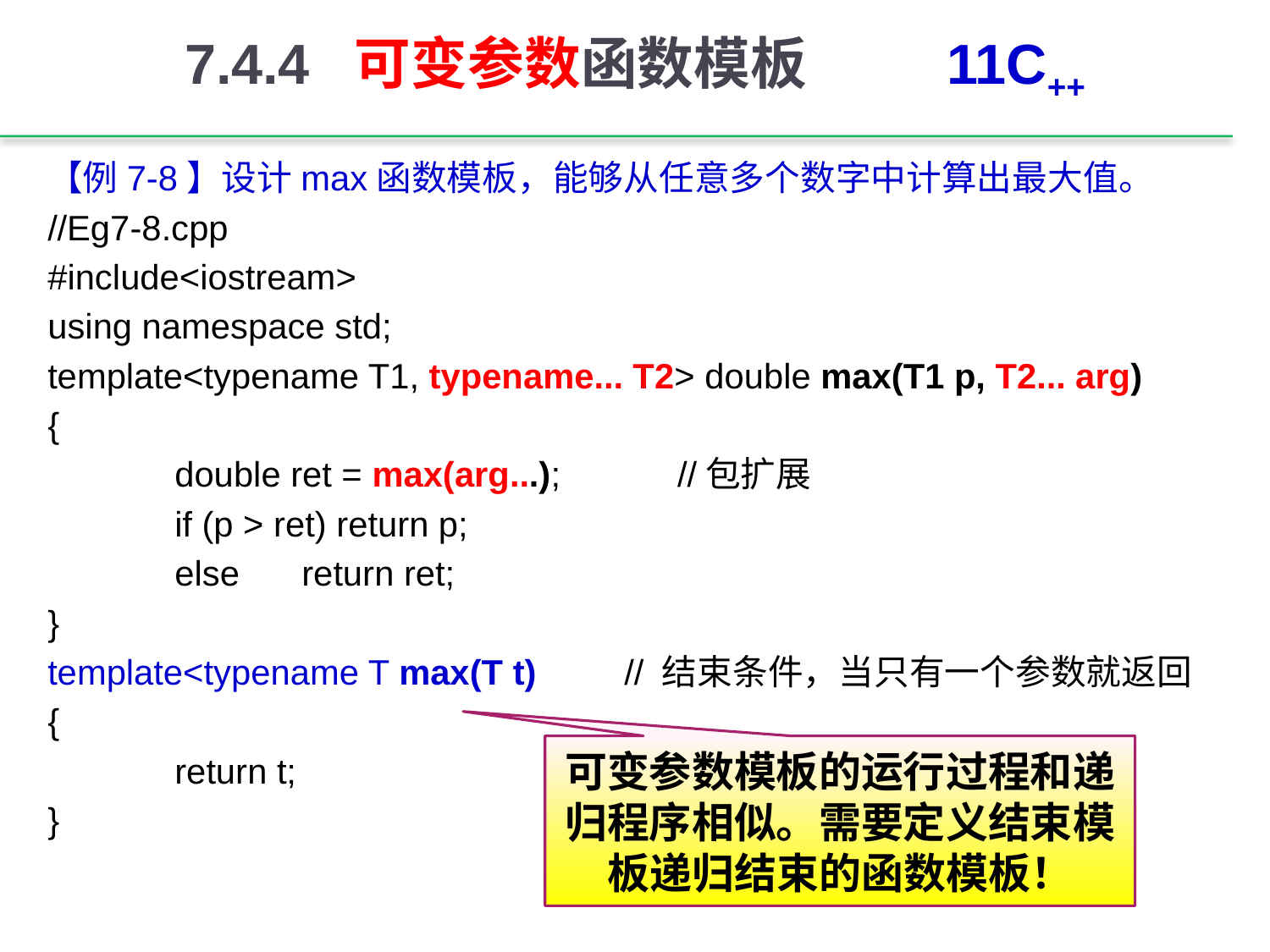

# 7.4.4  可变参数函数模板		11C++
【例7-8】设计max函数模板，能够从任意多个数字中计算出最大值。
//Eg7-8.cpp
#include<iostream>
using namespace std;
template<typename T1, typename... T2> double max(T1 p, T2... arg)
{
	double ret = max(arg...);            //包扩展
	if (p > ret) return p;
	else 	return ret;
}
template<typename T max(T t)         // 结束条件，当只有一个参数就返回
{
	return t;
}

可变参数模板的运行过程和递归程序相似。需要定义结束模板递归结束的函数模板！